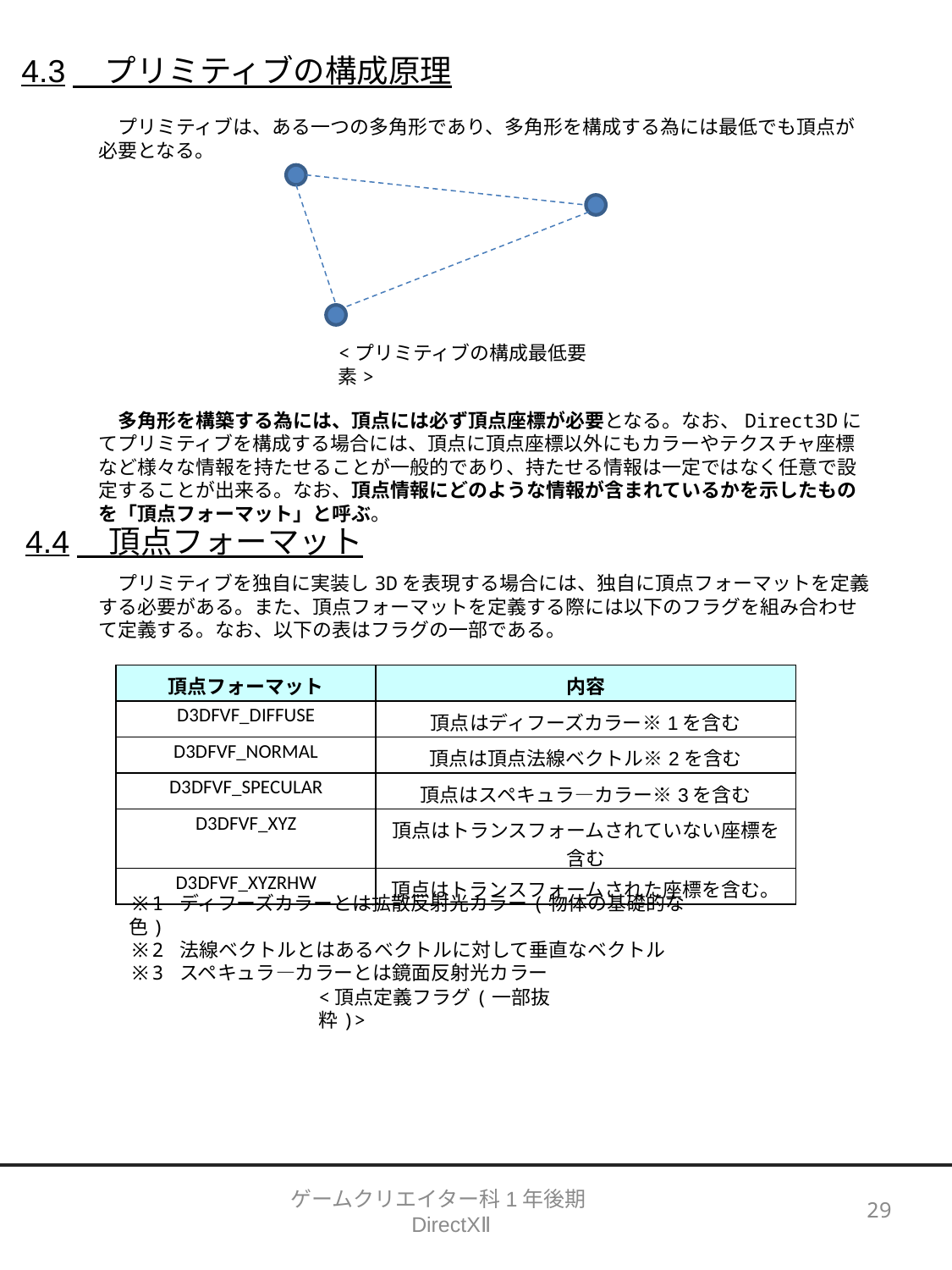

4.3　プリミティブの構成原理
　プリミティブは、ある一つの多角形であり、多角形を構成する為には最低でも頂点が必要となる。

<プリミティブの構成最低要素>
　多角形を構築する為には、頂点には必ず頂点座標が必要となる。なお、Direct3Dにてプリミティブを構成する場合には、頂点に頂点座標以外にもカラーやテクスチャ座標など様々な情報を持たせることが一般的であり、持たせる情報は一定ではなく任意で設定することが出来る。なお、頂点情報にどのような情報が含まれているかを示したものを「頂点フォーマット」と呼ぶ。
4.4　頂点フォーマット
　プリミティブを独自に実装し3Dを表現する場合には、独自に頂点フォーマットを定義する必要がある。また、頂点フォーマットを定義する際には以下のフラグを組み合わせて定義する。なお、以下の表はフラグの一部である。
| 頂点フォーマット | 内容 |
| --- | --- |
| D3DFVF\_DIFFUSE | 頂点はディフーズカラー※1を含む |
| D3DFVF\_NORMAL | 頂点は頂点法線ベクトル※2を含む |
| D3DFVF\_SPECULAR | 頂点はスペキュラ―カラー※3を含む |
| D3DFVF\_XYZ | 頂点はトランスフォームされていない座標を含む |
| D3DFVF\_XYZRHW | 頂点はトランスフォームされた座標を含む。 |
※1 ディフーズカラーとは拡散反射光カラー(物体の基礎的な色)
※2 法線ベクトルとはあるベクトルに対して垂直なベクトル
※3 スペキュラ―カラーとは鏡面反射光カラー
<頂点定義フラグ(一部抜粋)>
ゲームクリエイター科1年後期　DirectXⅡ
29